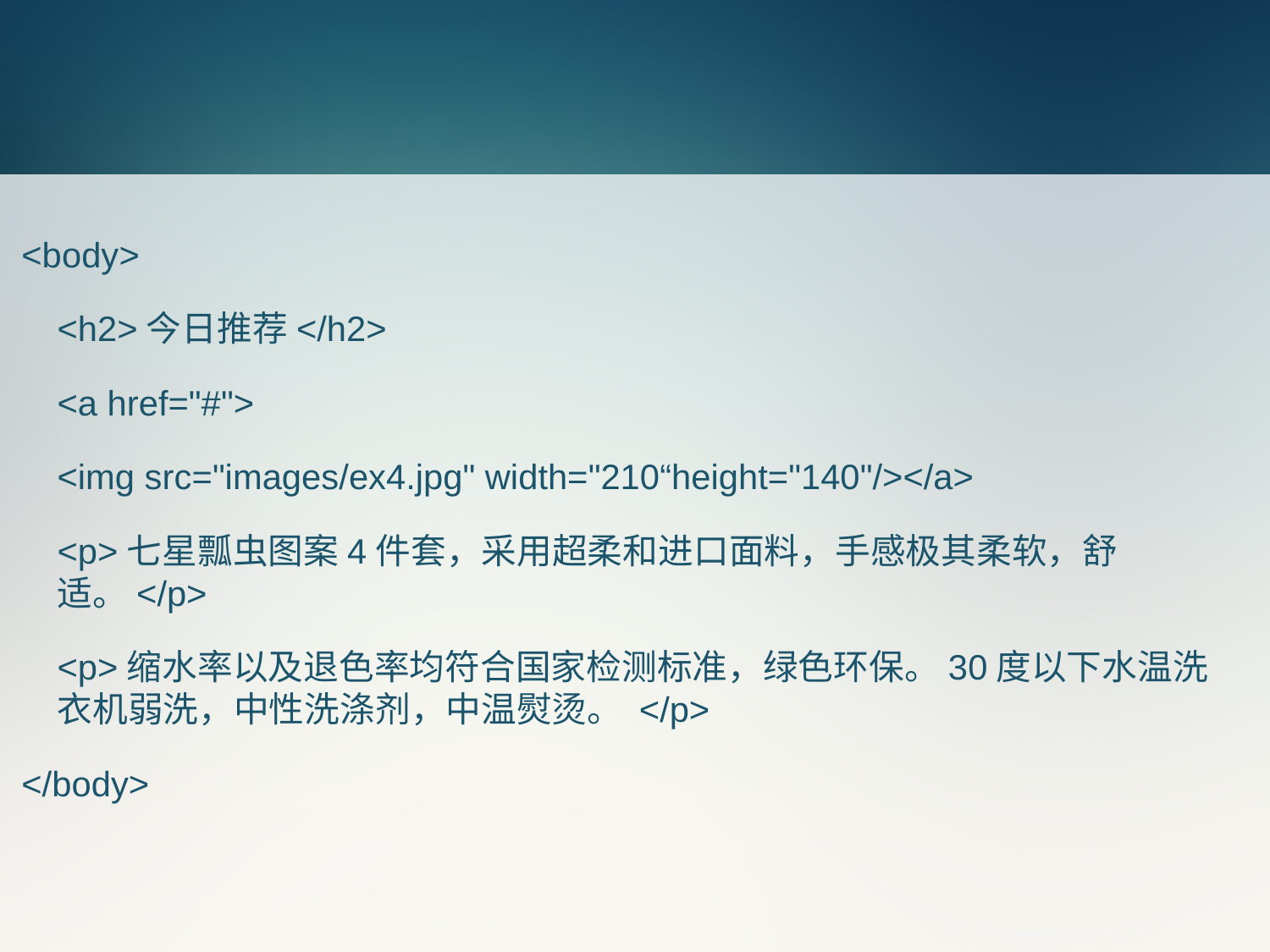

#
<body>
	<h2>今日推荐</h2>
	<a href="#">
	<img src="images/ex4.jpg" width="210“height="140"/></a>
	<p>七星瓢虫图案4件套，采用超柔和进口面料，手感极其柔软，舒适。</p>
	<p>缩水率以及退色率均符合国家检测标准，绿色环保。30度以下水温洗衣机弱洗，中性洗涤剂，中温熨烫。 </p>
</body>